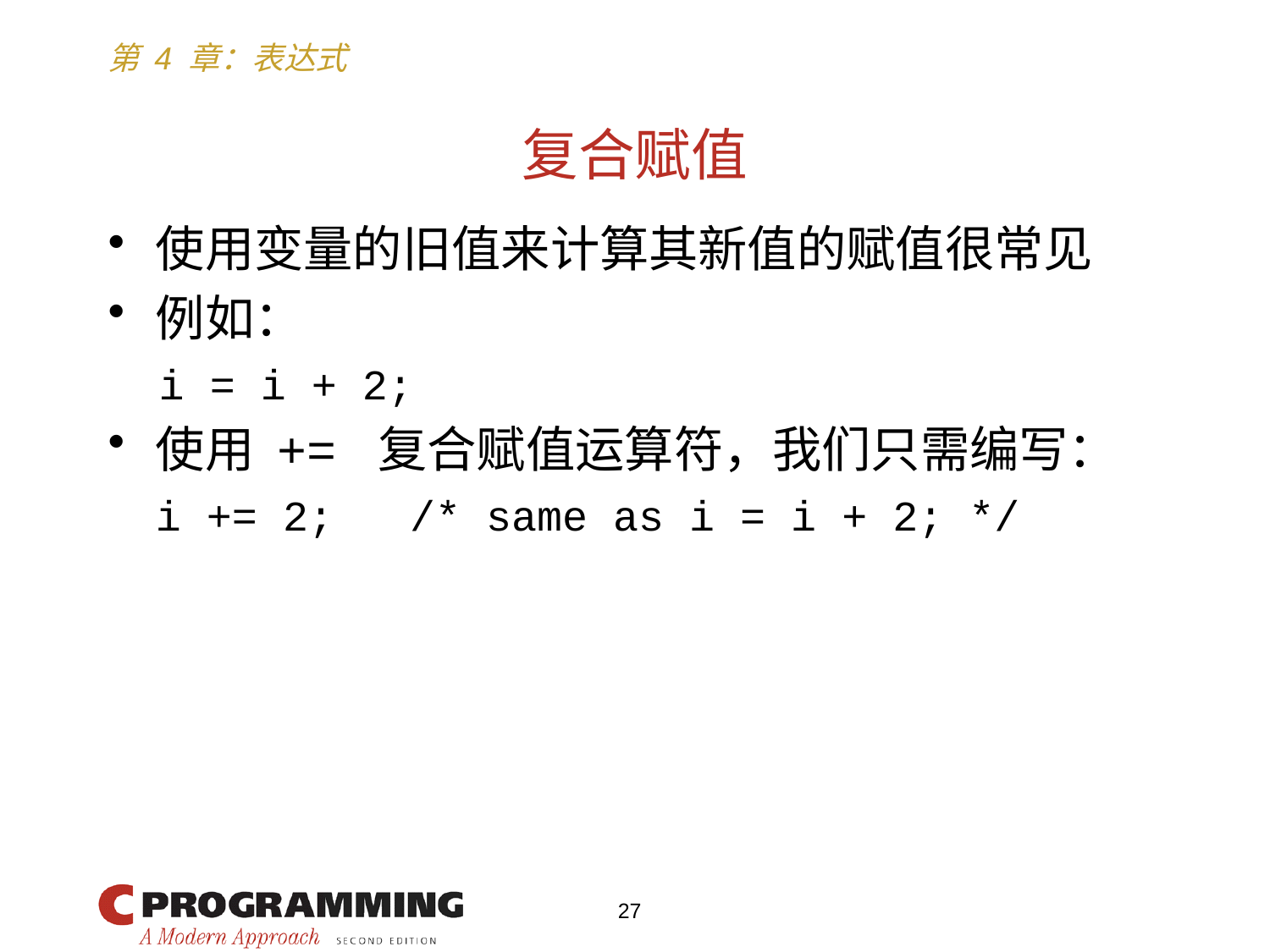

# 复合赋值
使用变量的旧值来计算其新值的赋值很常见
例如：
  i = i + 2;
使用 += 复合赋值运算符，我们只需编写：
	i += 2;   /* same as i = i + 2; */
27